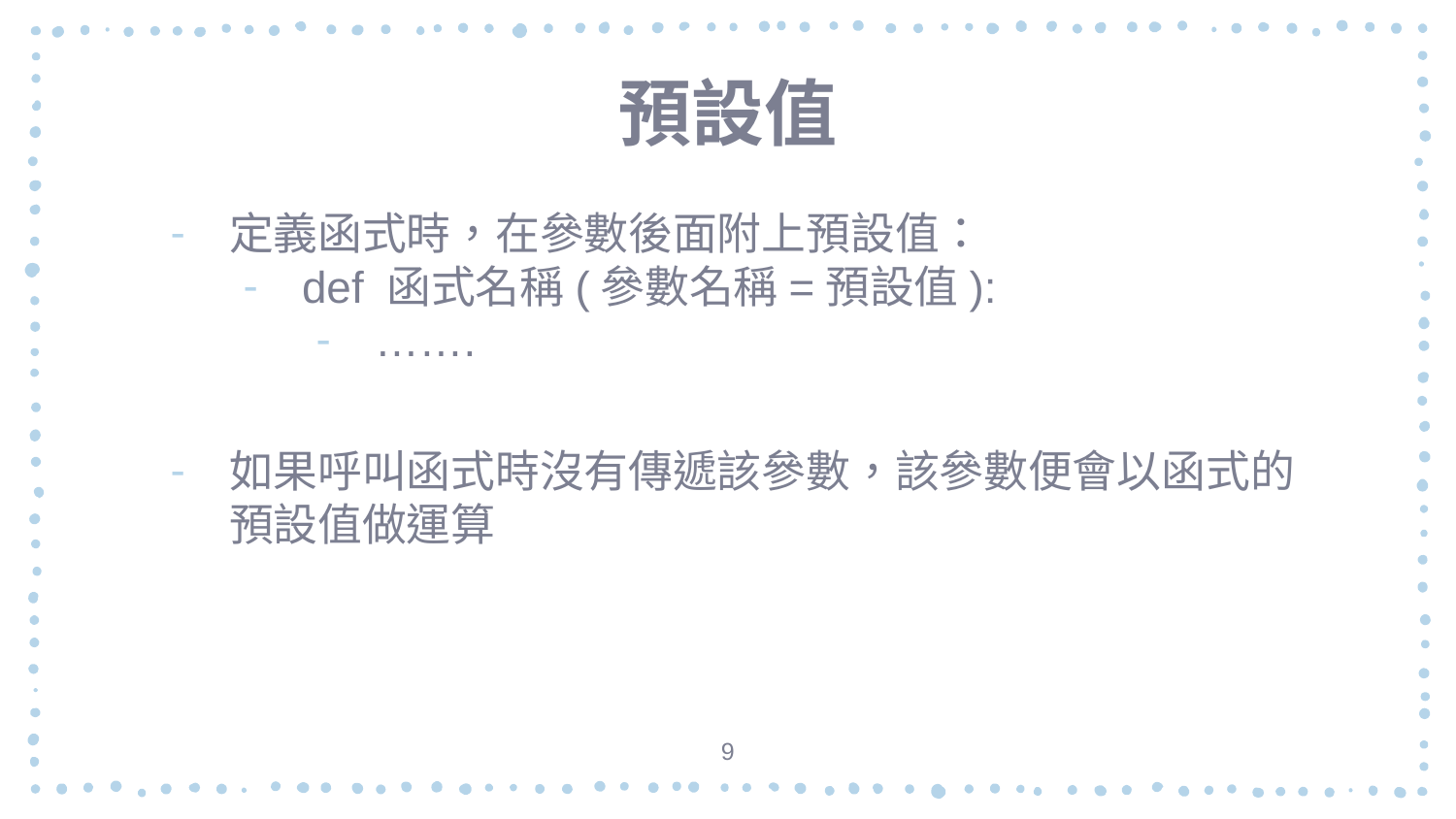

# 預設值
定義函式時，在參數後面附上預設值：
def 函式名稱(參數名稱=預設值):
…….

如果呼叫函式時沒有傳遞該參數，該參數便會以函式的預設值做運算

9